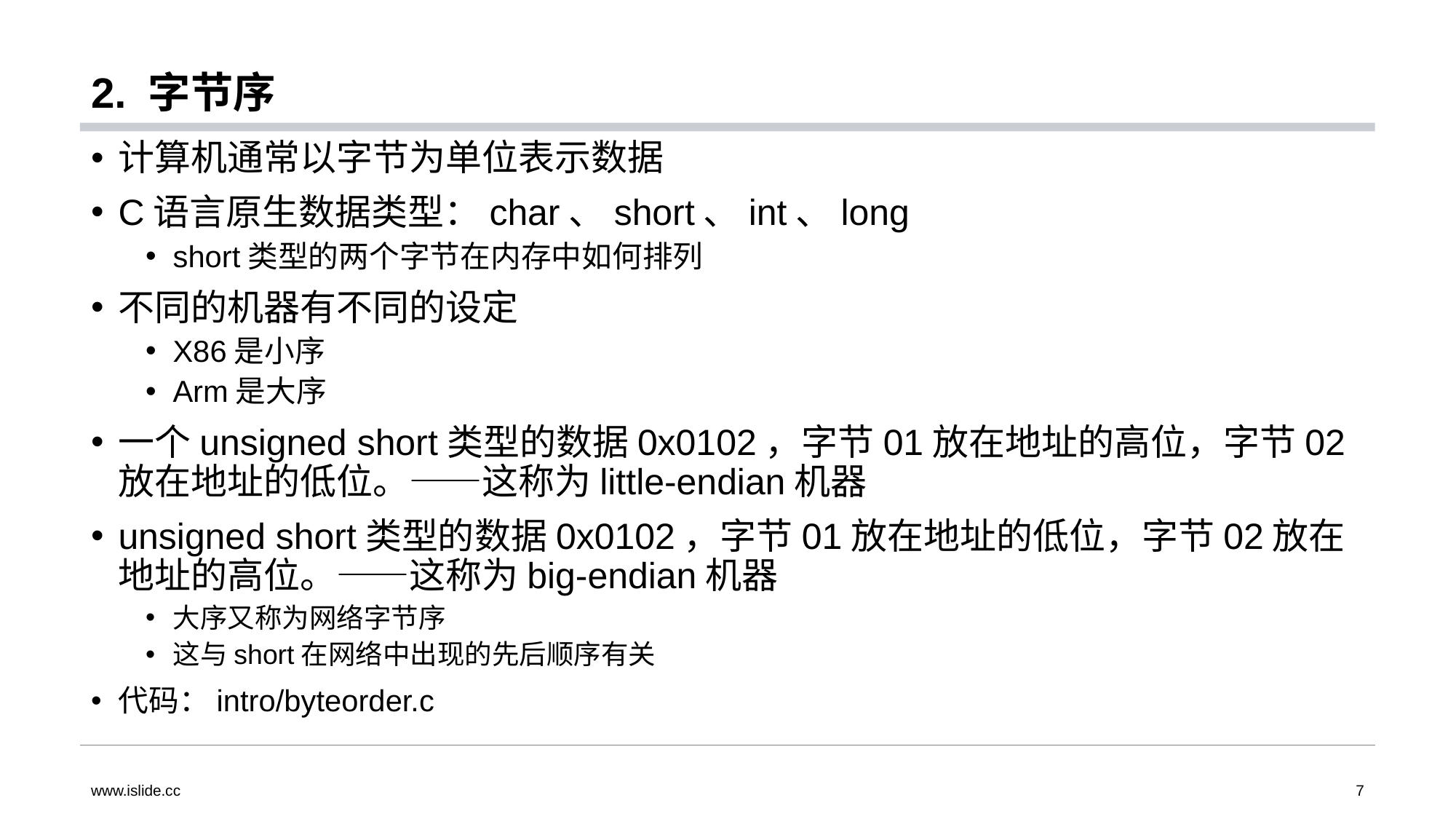

# 2. 字节序
计算机通常以字节为单位表示数据
C语言原生数据类型：char、short、int、long
short类型的两个字节在内存中如何排列
不同的机器有不同的设定
X86是小序
Arm是大序
一个unsigned short类型的数据0x0102，字节01放在地址的高位，字节02放在地址的低位。——这称为little-endian机器
unsigned short类型的数据0x0102，字节01放在地址的低位，字节02放在地址的高位。——这称为big-endian机器
大序又称为网络字节序
这与short在网络中出现的先后顺序有关
代码：intro/byteorder.c

www.islide.cc
7